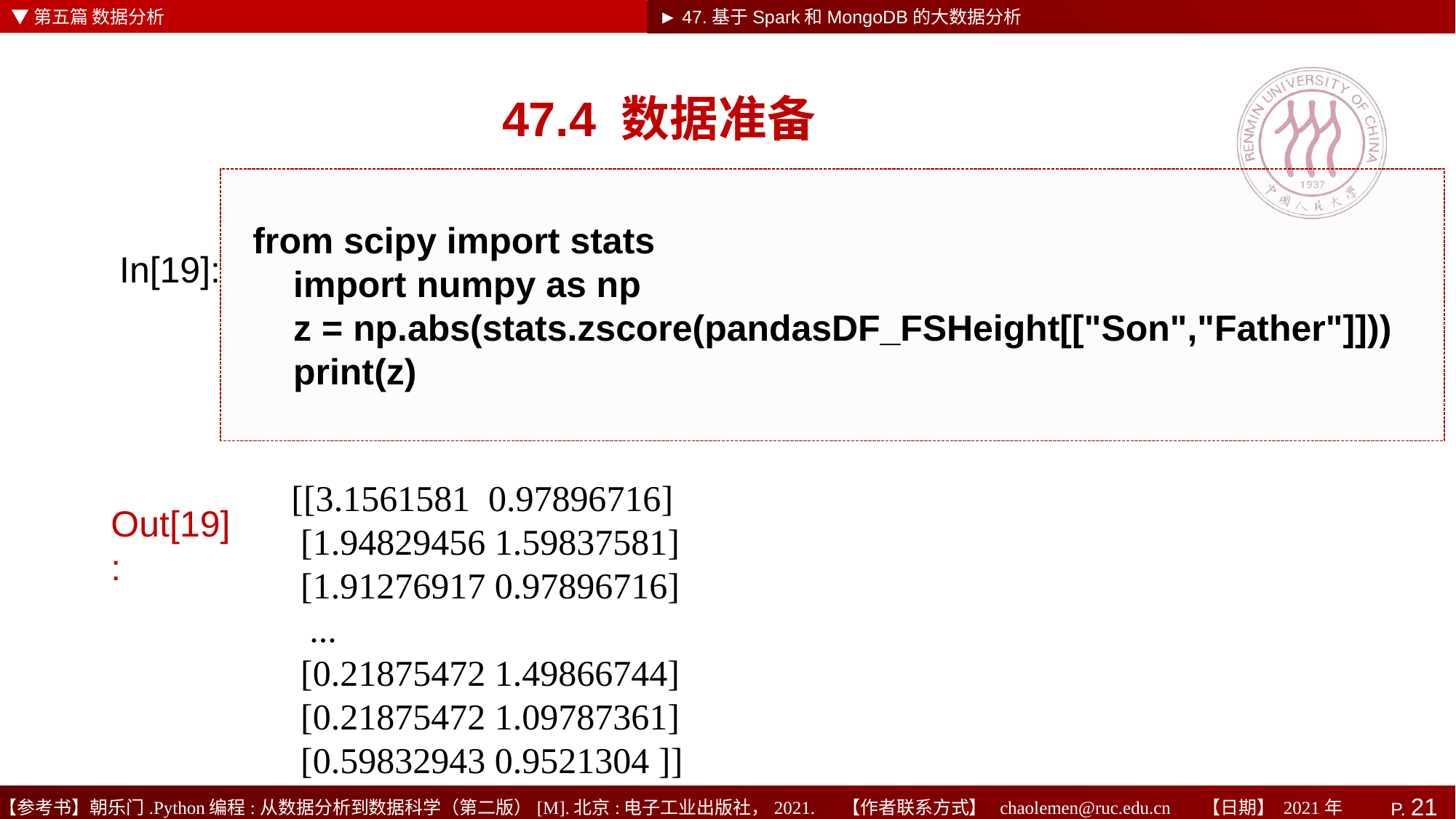

▼第五篇 数据分析
►
► 47.基于Spark和MongoDB的大数据分析
# 47.4 数据准备
from scipy import stats
    import numpy as np
    z = np.abs(stats.zscore(pandasDF_FSHeight[["Son","Father"]]))
    print(z)
In[19]:
[[3.1561581  0.97896716]
 [1.94829456 1.59837581]
 [1.91276917 0.97896716]
  ...
 [0.21875472 1.49866744]
 [0.21875472 1.09787361]
 [0.59832943 0.9521304 ]]
Out[19]: